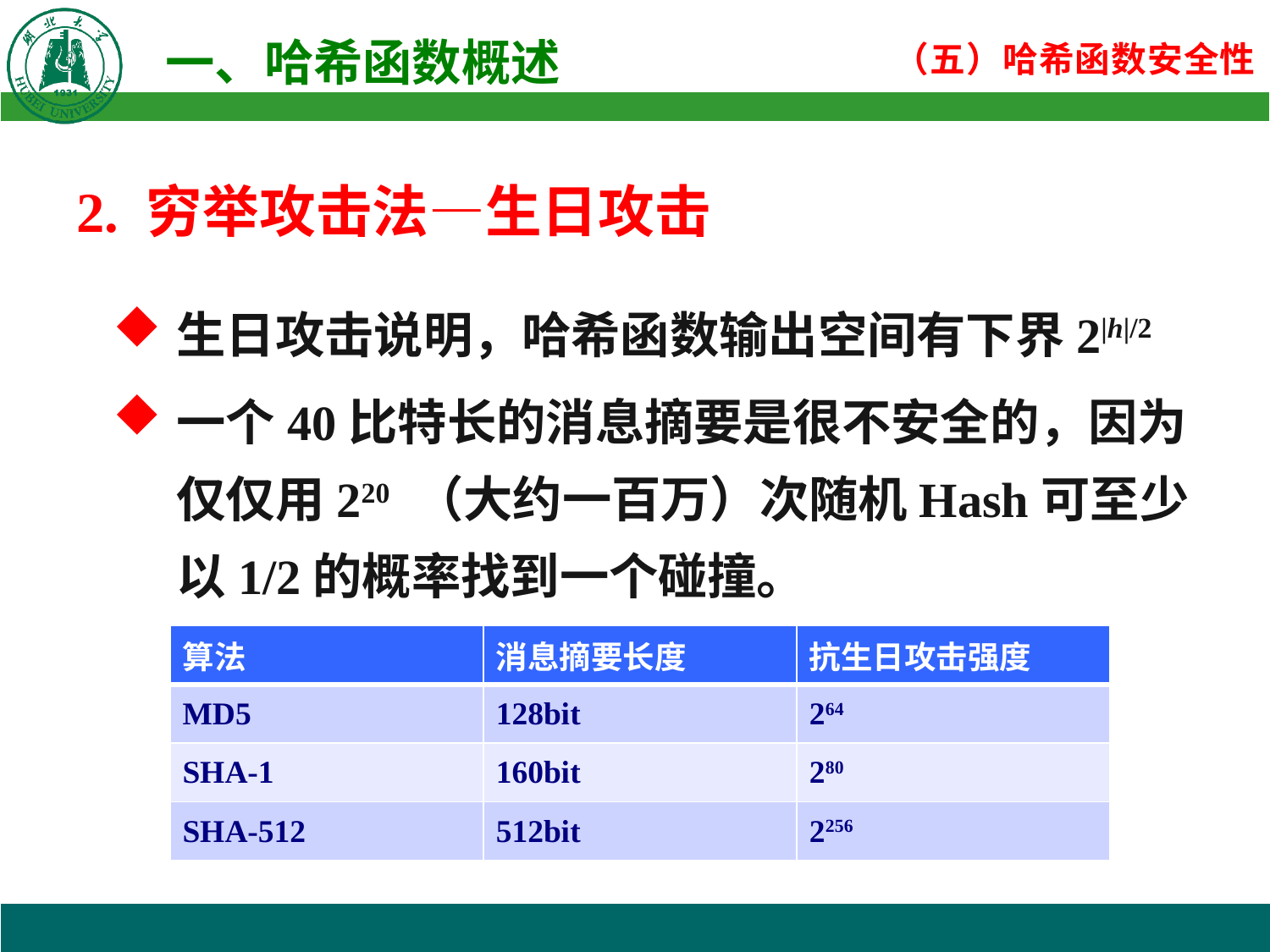

2. 穷举攻击法—生日攻击
生日攻击说明，哈希函数输出空间有下界2|h|/2
一个40比特长的消息摘要是很不安全的，因为仅仅用220 （大约一百万）次随机Hash可至少以1/2的概率找到一个碰撞。

| 算法 | 消息摘要长度 | 抗生日攻击强度 |
| --- | --- | --- |
| MD5 | 128bit | 264 |
| SHA-1 | 160bit | 280 |
| SHA-512 | 512bit | 2256 |